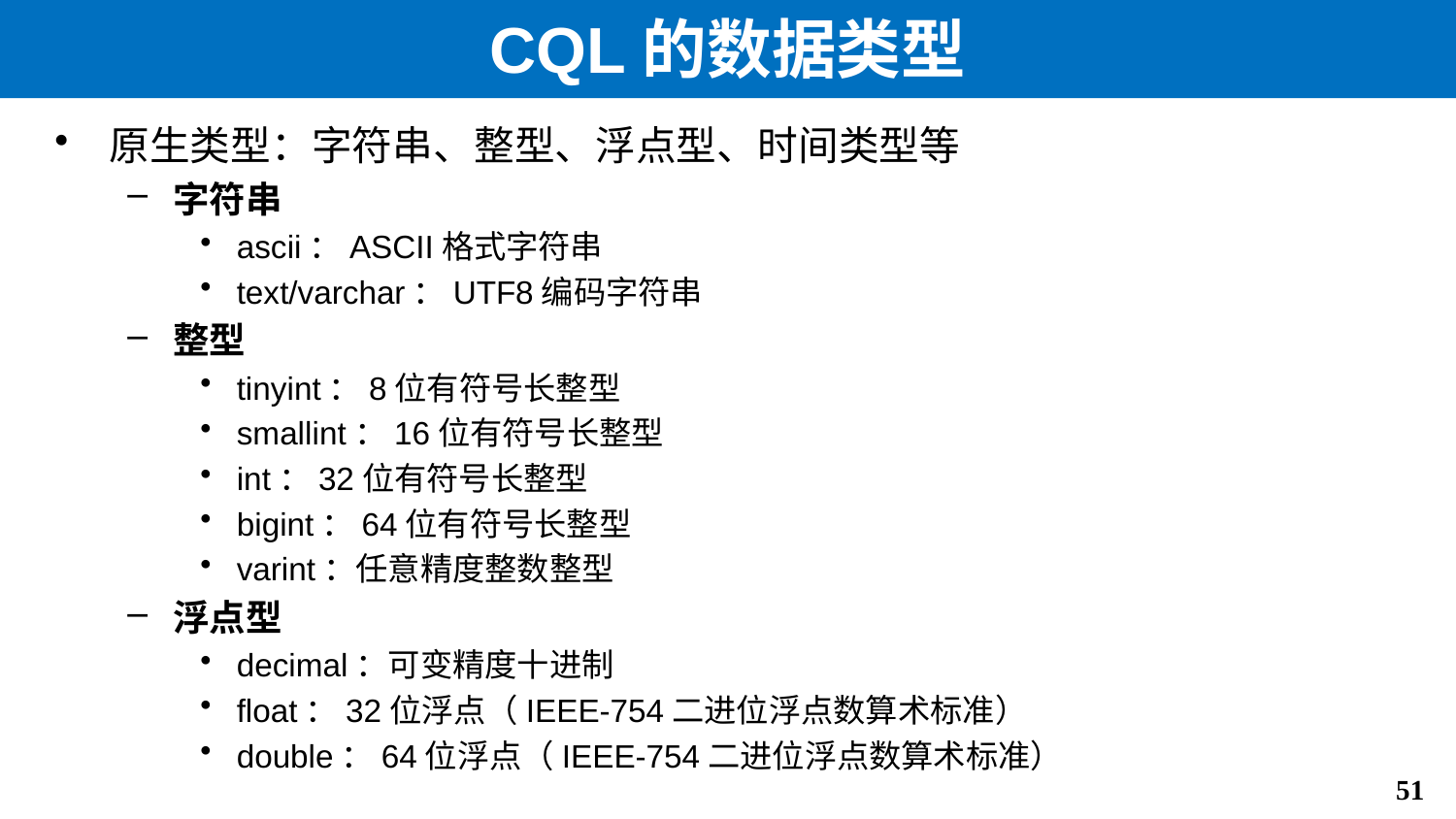

# CQL的数据类型
原生类型：字符串、整型、浮点型、时间类型等
字符串
ascii：ASCII格式字符串
text/varchar：UTF8编码字符串
整型
tinyint：8位有符号长整型
smallint：16位有符号长整型
int：32位有符号长整型
bigint：64位有符号长整型
varint：任意精度整数整型
浮点型
decimal：可变精度十进制
float：32位浮点（IEEE-754二进位浮点数算术标准）
double：64位浮点（IEEE-754二进位浮点数算术标准）